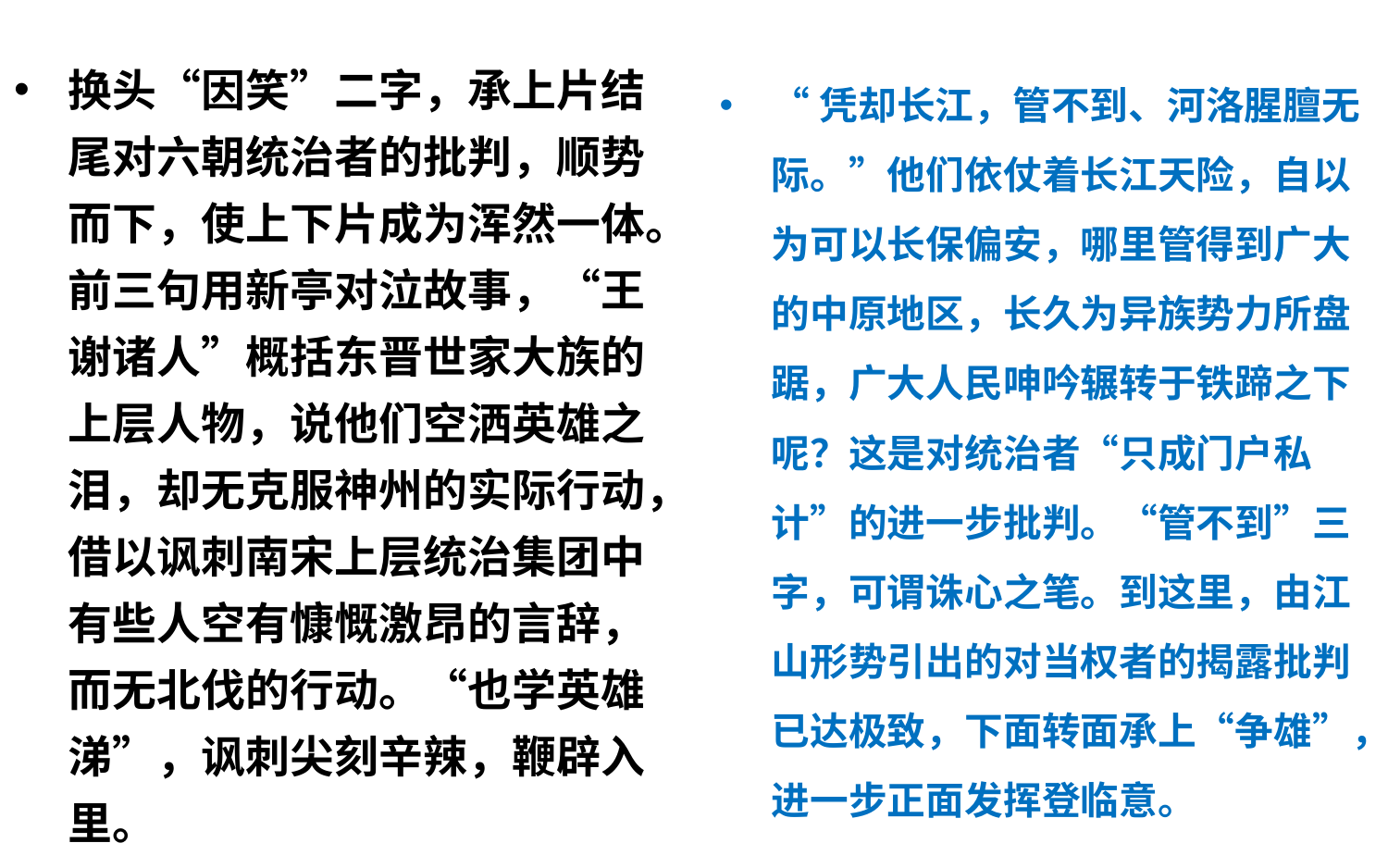

换头“因笑”二字，承上片结尾对六朝统治者的批判，顺势而下，使上下片成为浑然一体。前三句用新亭对泣故事，“王谢诸人”概括东晋世家大族的上层人物，说他们空洒英雄之泪，却无克服神州的实际行动，借以讽刺南宋上层统治集团中有些人空有慷慨激昂的言辞，而无北伐的行动。“也学英雄涕”，讽刺尖刻辛辣，鞭辟入里。
“凭却长江，管不到、河洛腥膻无际。”他们依仗着长江天险，自以为可以长保偏安，哪里管得到广大的中原地区，长久为异族势力所盘踞，广大人民呻吟辗转于铁蹄之下呢？这是对统治者“只成门户私计”的进一步批判。“管不到”三字，可谓诛心之笔。到这里，由江山形势引出的对当权者的揭露批判已达极致，下面转面承上“争雄”，进一步正面发挥登临意。